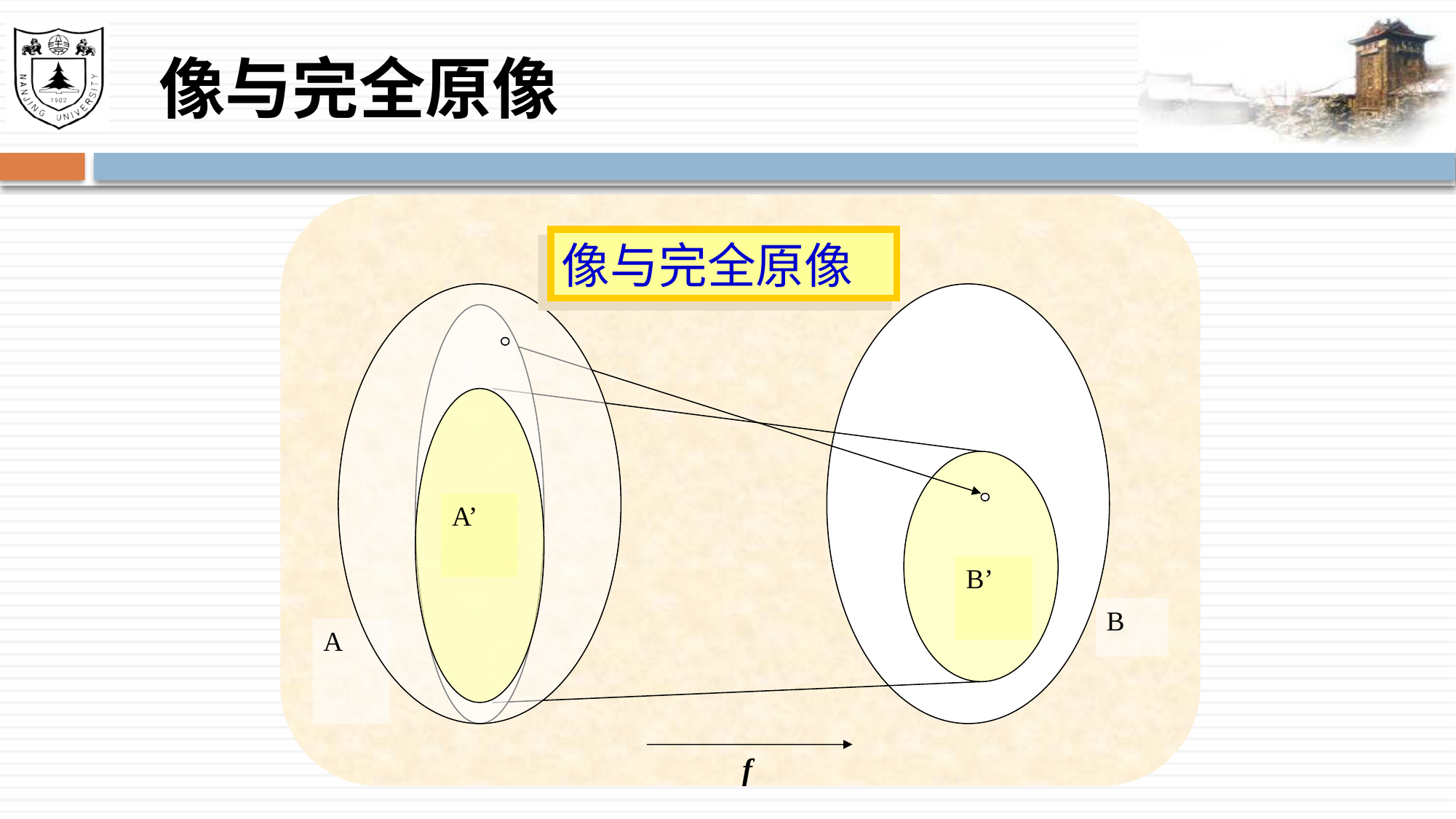

# 像与完全原像

像与完全原像

A’

B’
B
A

f